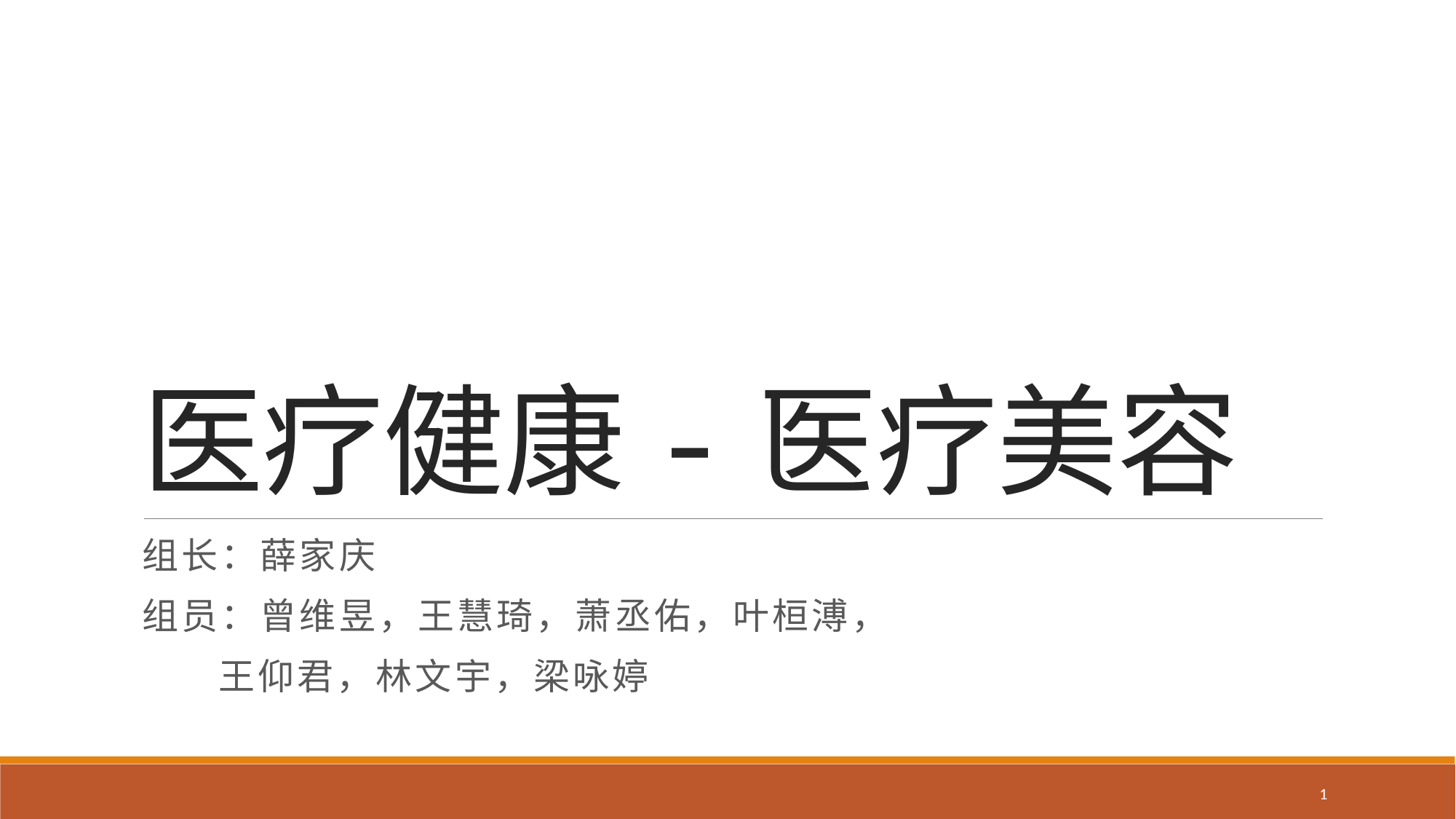

# 医疗健康-医疗美容
组长：薛家庆
组员：曾维昱，王慧琦，萧丞佑，叶桓溥，
      王仰君，林文宇，梁咏婷

1